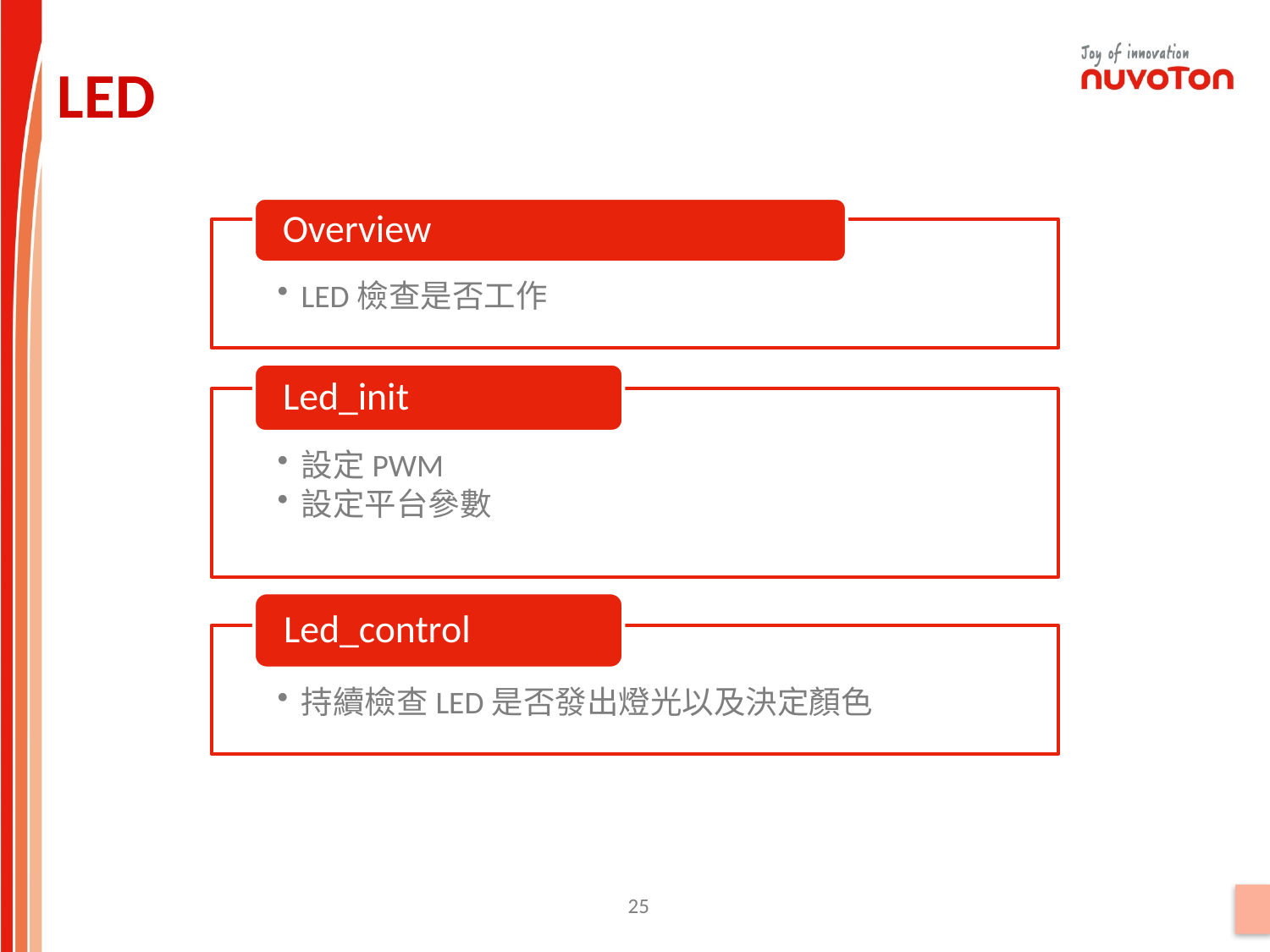

LED
LED檢查是否工作
Overview
設定PWM
設定平台參數
Led_init
持續檢查LED是否發出燈光以及決定顏色
Led_control
25